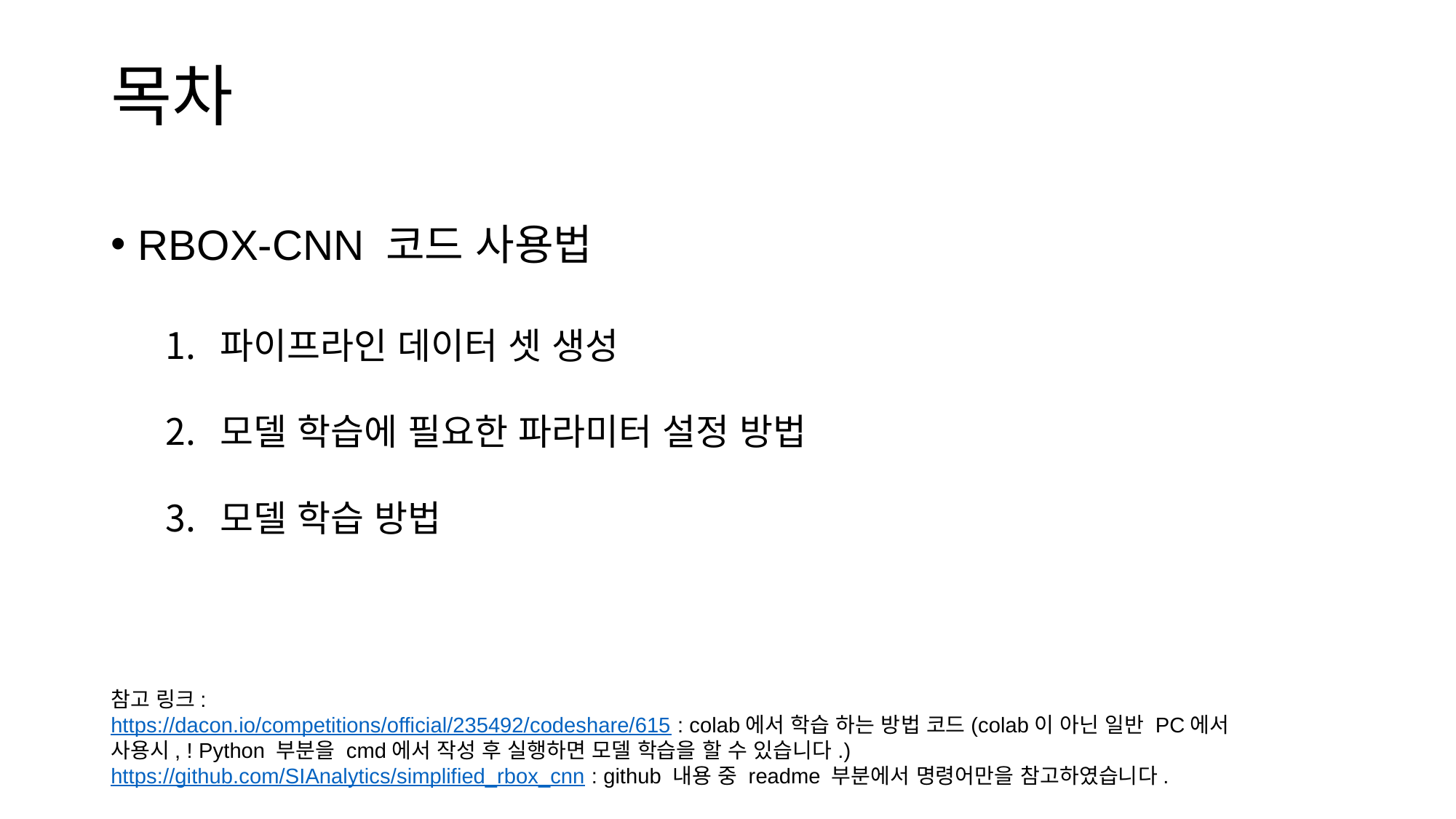

# 목차
RBOX-CNN 코드 사용법
파이프라인 데이터 셋 생성
모델 학습에 필요한 파라미터 설정 방법
모델 학습 방법
참고 링크:
https://dacon.io/competitions/official/235492/codeshare/615 : colab에서 학습 하는 방법 코드(colab이 아닌 일반 PC에서 사용시, ! Python 부분을 cmd에서 작성 후 실행하면 모델 학습을 할 수 있습니다.)
https://github.com/SIAnalytics/simplified_rbox_cnn : github 내용 중 readme 부분에서 명령어만을 참고하였습니다.